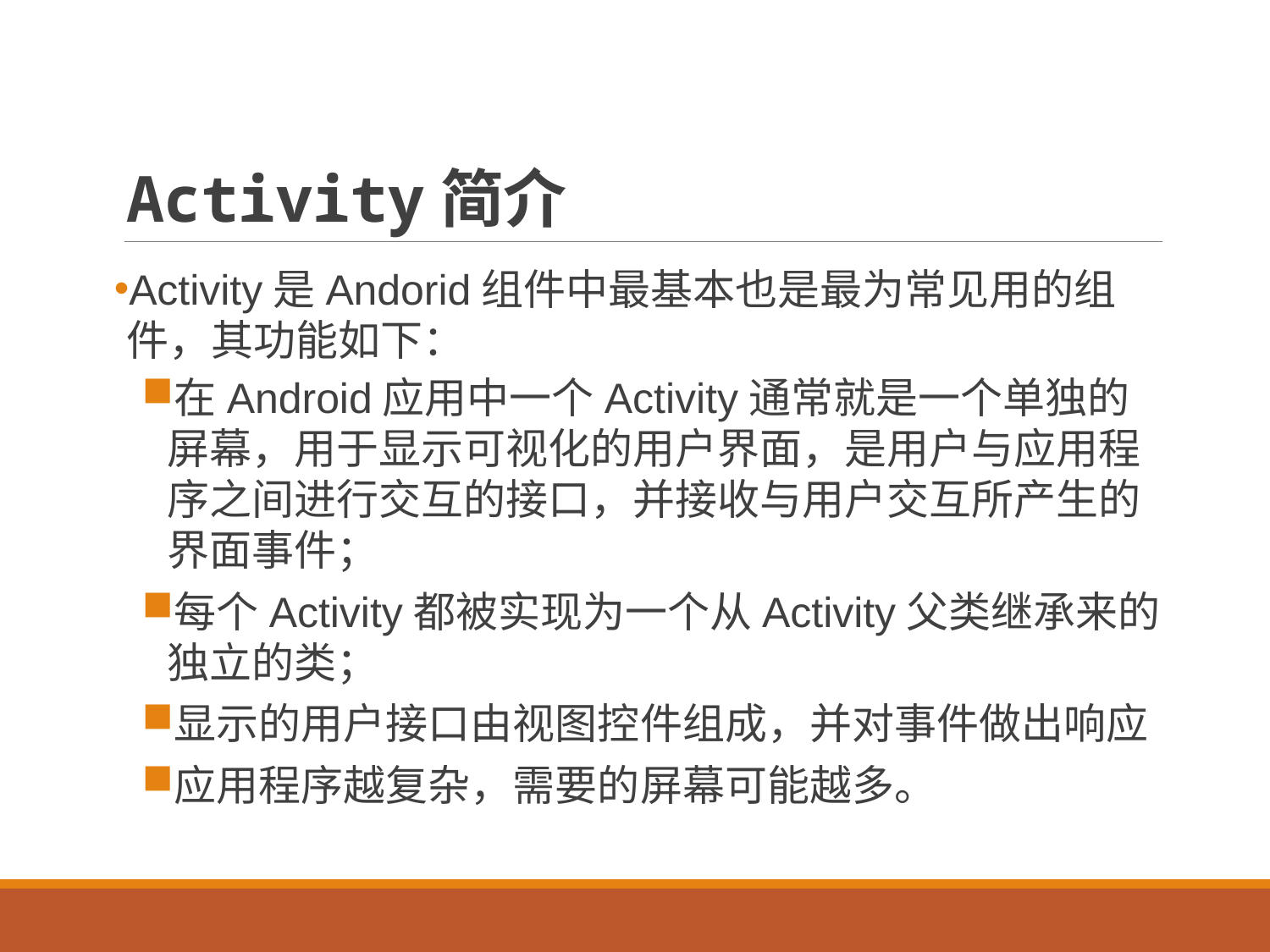

# Activity简介
Activity是Andorid组件中最基本也是最为常见用的组件，其功能如下：
在Android应用中一个Activity通常就是一个单独的屏幕，用于显示可视化的用户界面，是用户与应用程序之间进行交互的接口，并接收与用户交互所产生的界面事件；
每个Activity都被实现为一个从Activity父类继承来的独立的类；
显示的用户接口由视图控件组成，并对事件做出响应
应用程序越复杂，需要的屏幕可能越多。